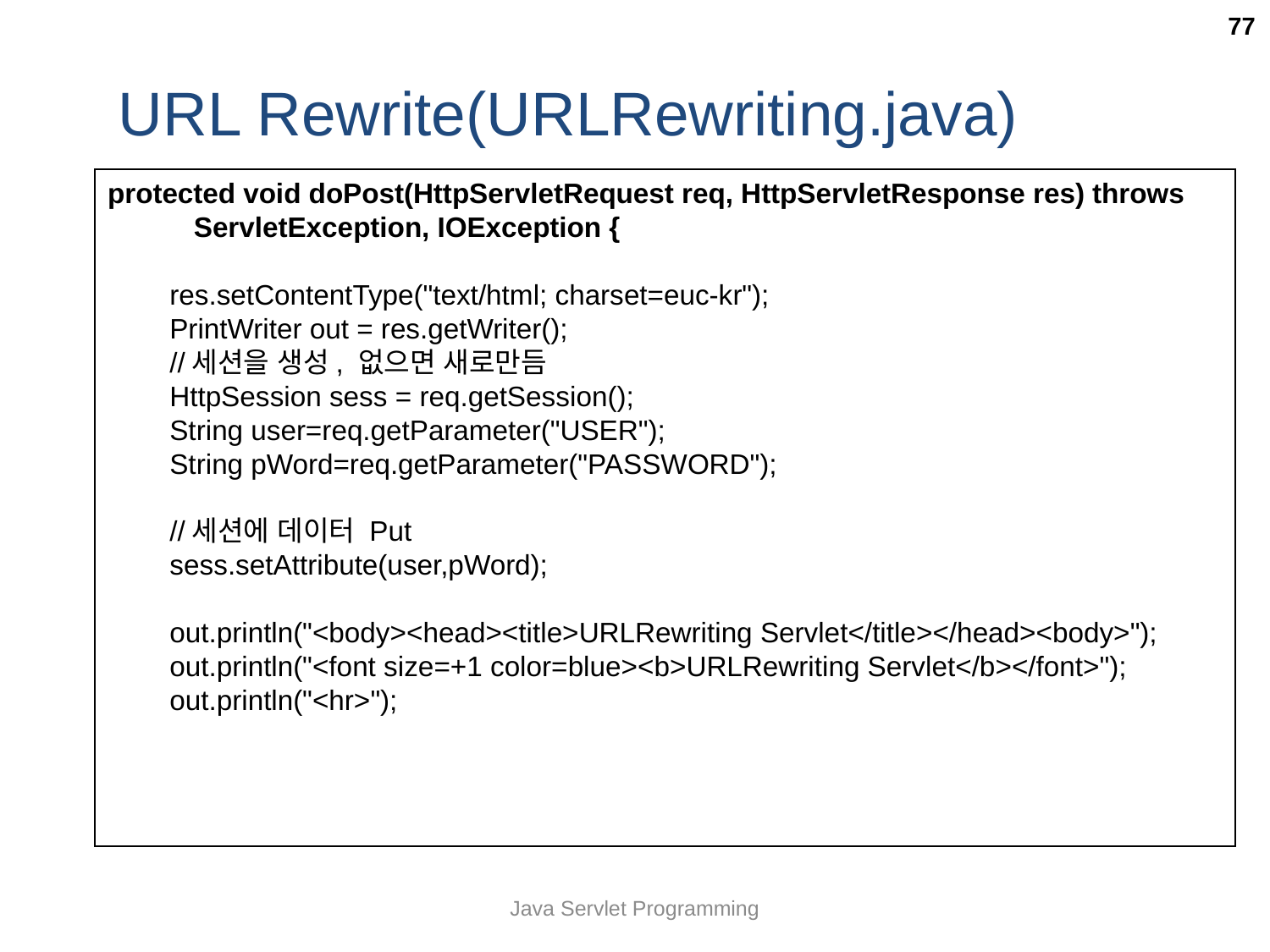

77
URL Rewrite(URLRewriting.java)
protected void doPost(HttpServletRequest req, HttpServletResponse res) throws
           ServletException, IOException {

res.setContentType("text/html; charset=euc-kr");
PrintWriter out = res.getWriter();
//세션을 생성, 없으면 새로만듬
HttpSession sess = req.getSession();
String user=req.getParameter("USER");
String pWord=req.getParameter("PASSWORD");

//세션에 데이터 Put
sess.setAttribute(user,pWord);

out.println("<body><head><title>URLRewriting Servlet</title></head><body>");
out.println("<font size=+1 color=blue><b>URLRewriting Servlet</b></font>");
out.println("<hr>");
Java Servlet Programming